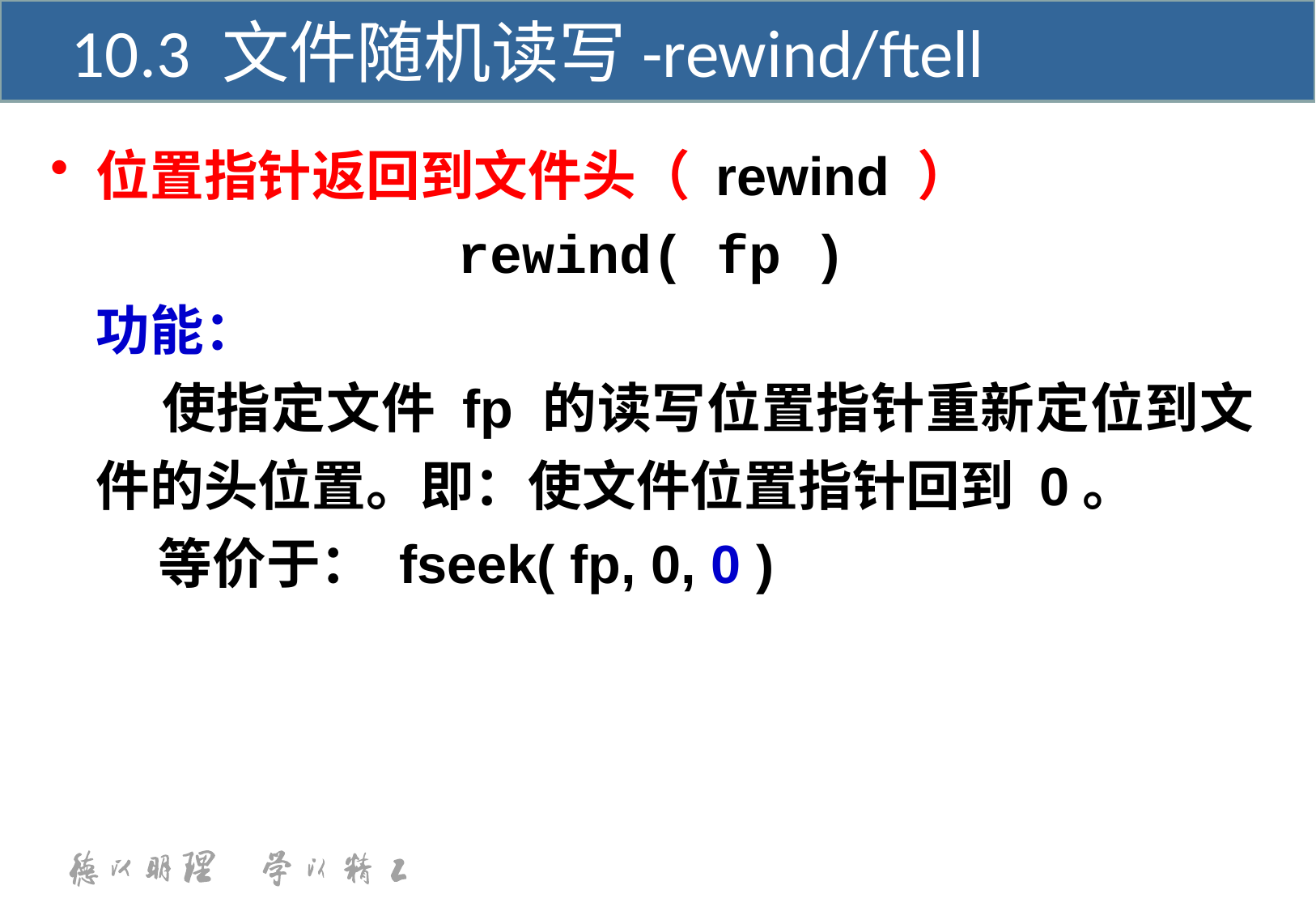

10.3 文件随机读写-rewind/ftell
位置指针返回到文件头（ rewind ）
rewind( fp )
	功能：
	    使指定文件 fp 的读写位置指针重新定位到文件的头位置。即：使文件位置指针回到 0。
	    等价于： fseek( fp, 0, 0 )